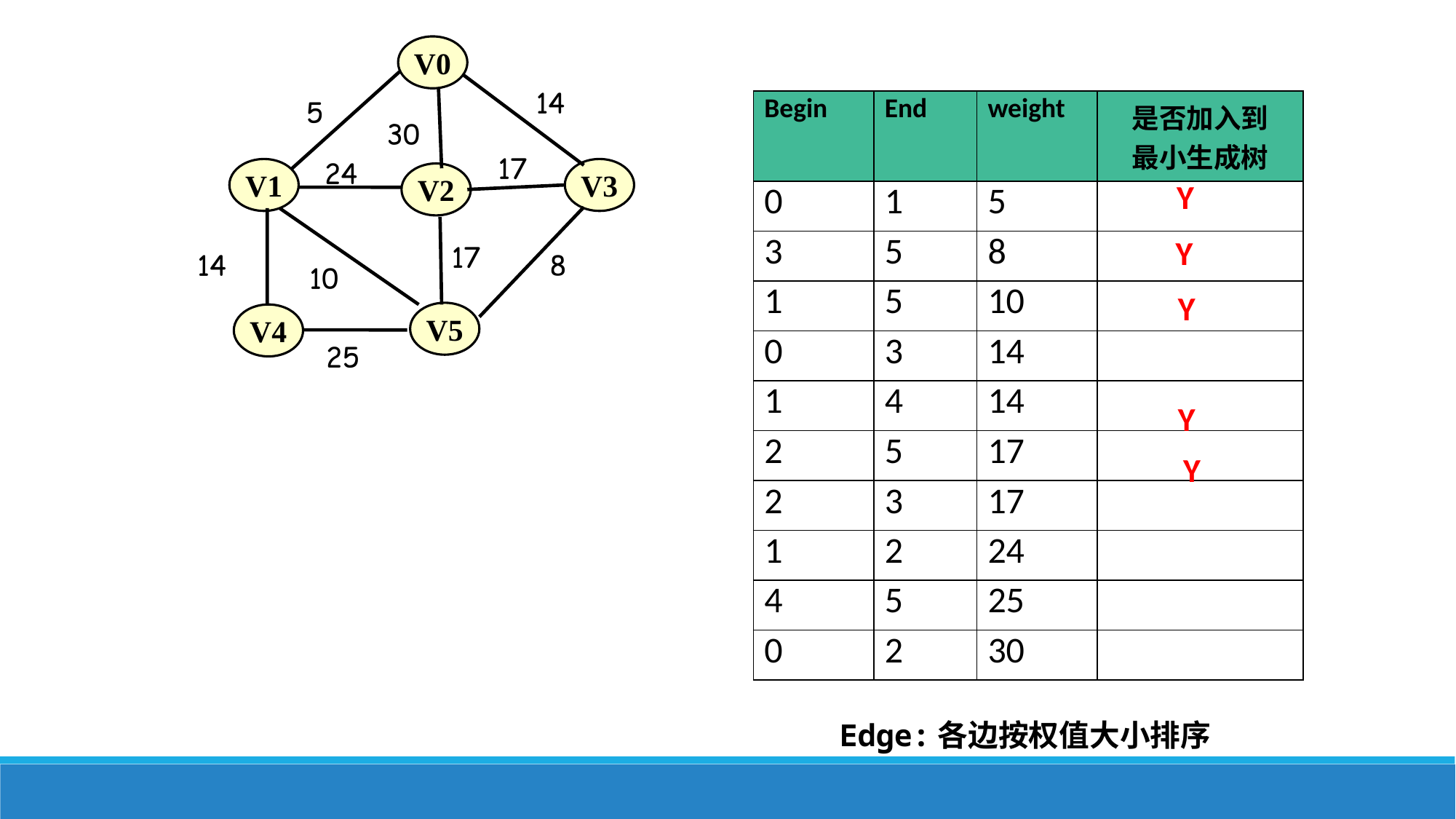

V0

14

5
| Begin | End | weight | 是否加入到 最小生成树 |
| --- | --- | --- | --- |
| 0 | 1 | 5 |  |
| 3 | 5 | 8 |  |
| 1 | 5 | 10 |  |
| 0 | 3 | 14 |  |
| 1 | 4 | 14 |  |
| 2 | 5 | 17 |  |
| 2 | 3 | 17 |  |
| 1 | 2 | 24 |  |
| 4 | 5 | 25 |  |
| 0 | 2 | 30 |  |
30
17
24
V1
V3
V2
Y

Y
17
14
8
10
Y
V5
V4

25
Y
Y
Edge:各边按权值大小排序